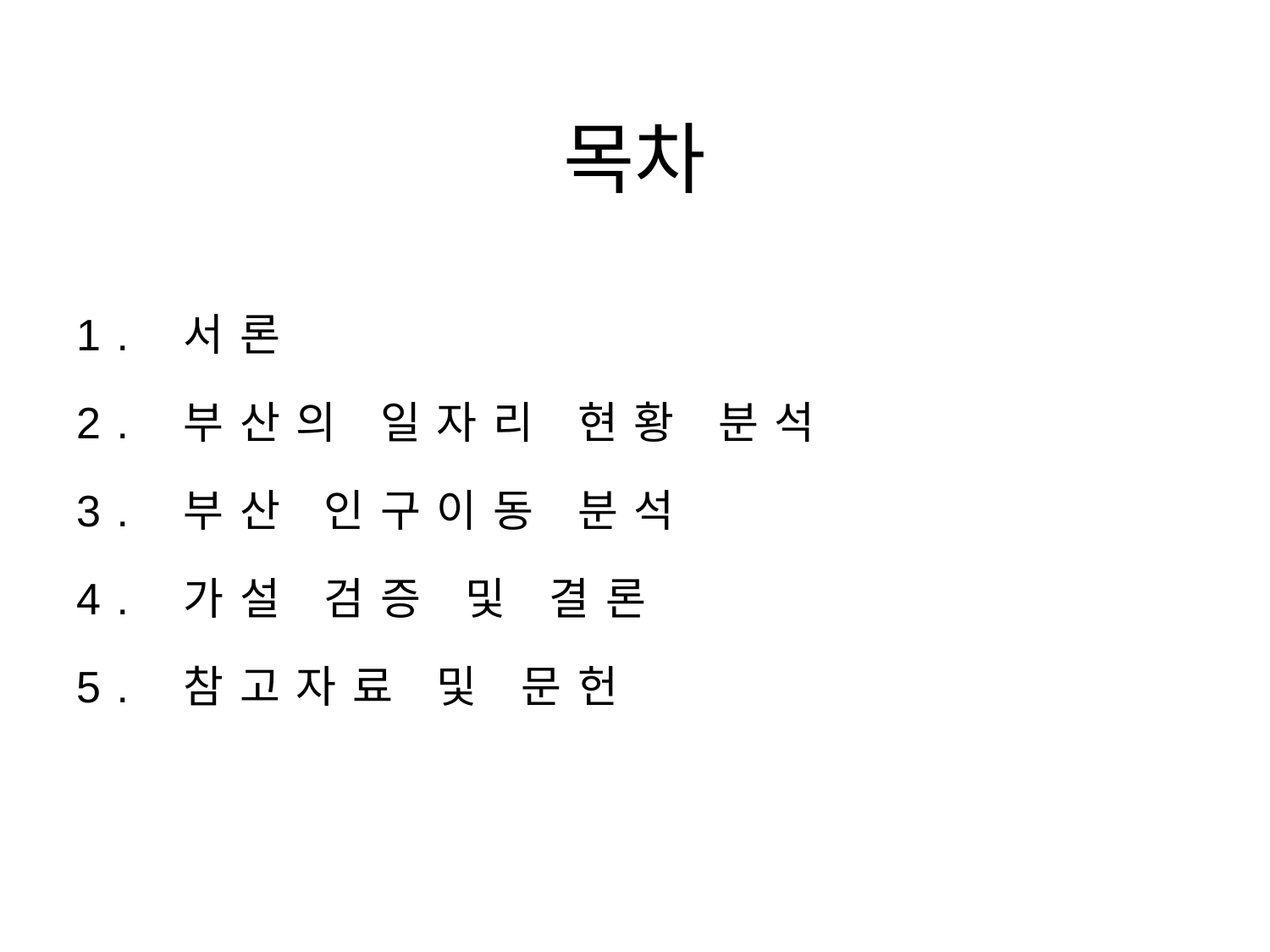

# 목차
1. 서론
2. 부산의 일자리 현황 분석
3. 부산 인구이동 분석
4. 가설 검증 및 결론
5. 참고자료 및 문헌